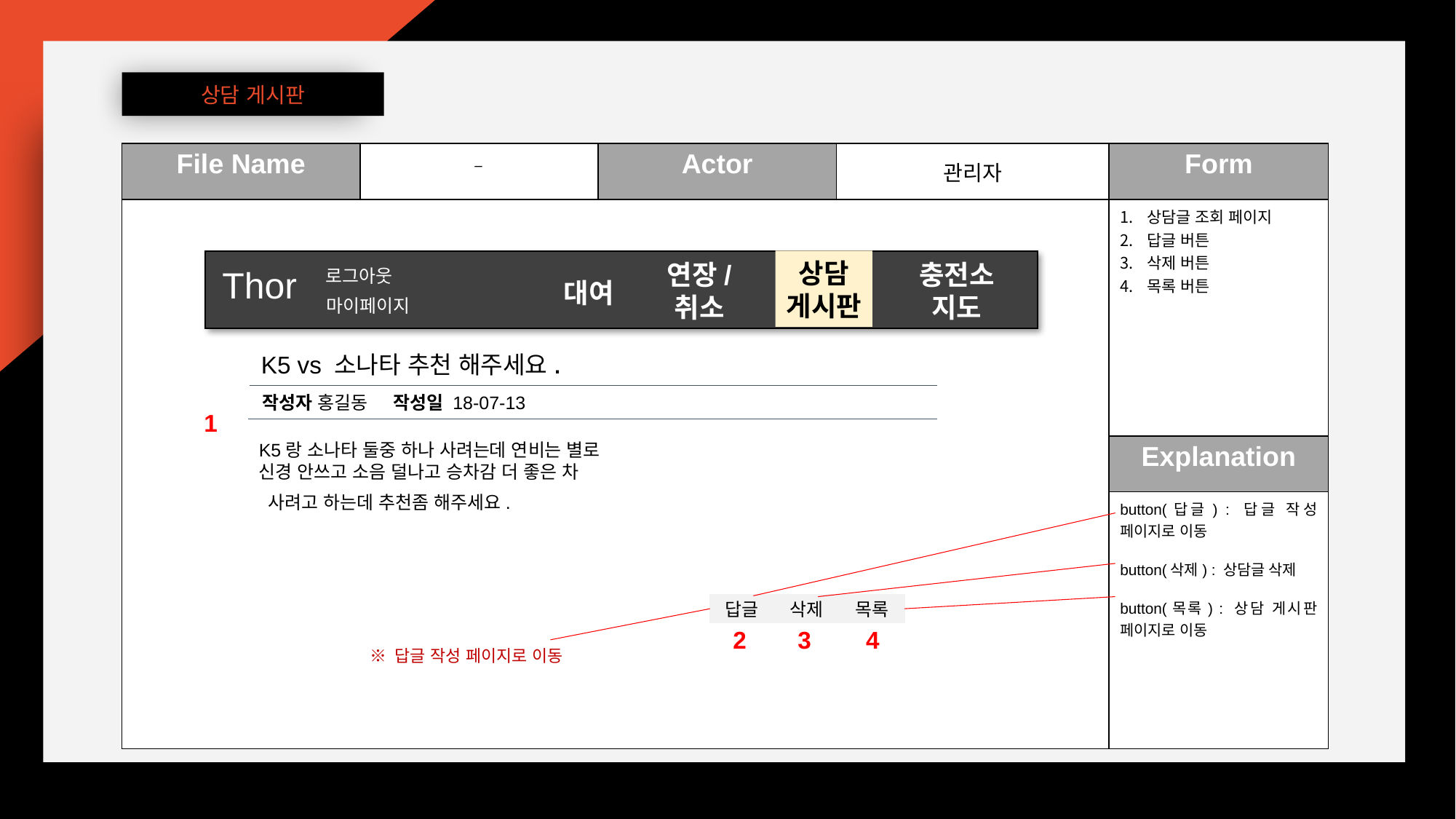

상담 게시판
| File Name | - | Actor | 관리자 | Form |
| --- | --- | --- | --- | --- |
|  |  |  |  | 상담글 조회 페이지 답글 버튼 삭제 버튼 목록 버튼 |
|  |  |  |  | Explanation |
|  |  |  |  | button(답글) : 답글 작성 페이지로 이동 button(삭제) : 상담글 삭제 button(목록) : 상담 게시판 페이지로 이동 |
상담
게시판

연장/
취소
충전소
지도
Thor
로그아웃
대여
마이페이지
K5 vs 소나타 추천 해주세요.
작성자 홍길동     작성일 18-07-13
1
K5랑 소나타 둘중 하나 사려는데 연비는 별로
신경 안쓰고 소음 덜나고 승차감 더 좋은 차
 사려고 하는데 추천좀 해주세요.d
삭제
목록
답글
3
4
2
※ 답글 작성 페이지로 이동